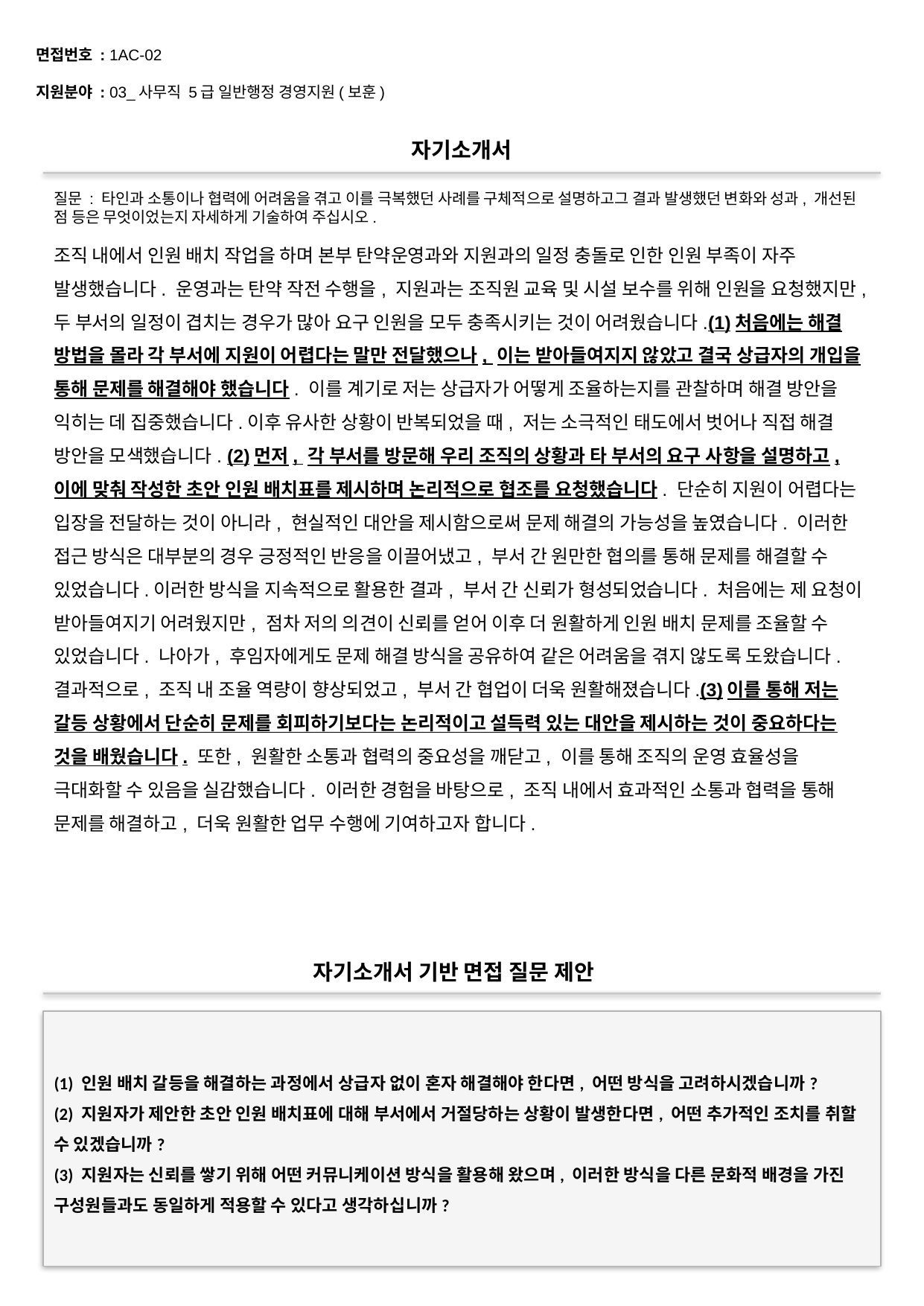

면접번호 : 1AC-02

지원분야 : 03_사무직 5급 일반행정 경영지원(보훈)
#

자기소개서

질문 : 타인과 소통이나 협력에 어려움을 겪고 이를 극복했던 사례를 구체적으로 설명하고그 결과 발생했던 변화와 성과, 개선된 점 등은 무엇이었는지 자세하게 기술하여 주십시오.

조직 내에서 인원 배치 작업을 하며 본부 탄약운영과와 지원과의 일정 충돌로 인한 인원 부족이 자주 발생했습니다. 운영과는 탄약 작전 수행을, 지원과는 조직원 교육 및 시설 보수를 위해 인원을 요청했지만, 두 부서의 일정이 겹치는 경우가 많아 요구 인원을 모두 충족시키는 것이 어려웠습니다.(1)처음에는 해결 방법을 몰라 각 부서에 지원이 어렵다는 말만 전달했으나, 이는 받아들여지지 않았고 결국 상급자의 개입을 통해 문제를 해결해야 했습니다. 이를 계기로 저는 상급자가 어떻게 조율하는지를 관찰하며 해결 방안을 익히는 데 집중했습니다.이후 유사한 상황이 반복되었을 때, 저는 소극적인 태도에서 벗어나 직접 해결 방안을 모색했습니다. (2)먼저, 각 부서를 방문해 우리 조직의 상황과 타 부서의 요구 사항을 설명하고, 이에 맞춰 작성한 초안 인원 배치표를 제시하며 논리적으로 협조를 요청했습니다. 단순히 지원이 어렵다는 입장을 전달하는 것이 아니라, 현실적인 대안을 제시함으로써 문제 해결의 가능성을 높였습니다. 이러한 접근 방식은 대부분의 경우 긍정적인 반응을 이끌어냈고, 부서 간 원만한 협의를 통해 문제를 해결할 수 있었습니다.이러한 방식을 지속적으로 활용한 결과, 부서 간 신뢰가 형성되었습니다. 처음에는 제 요청이 받아들여지기 어려웠지만, 점차 저의 의견이 신뢰를 얻어 이후 더 원활하게 인원 배치 문제를 조율할 수 있었습니다. 나아가, 후임자에게도 문제 해결 방식을 공유하여 같은 어려움을 겪지 않도록 도왔습니다. 결과적으로, 조직 내 조율 역량이 향상되었고, 부서 간 협업이 더욱 원활해졌습니다.(3)이를 통해 저는 갈등 상황에서 단순히 문제를 회피하기보다는 논리적이고 설득력 있는 대안을 제시하는 것이 중요하다는 것을 배웠습니다. 또한, 원활한 소통과 협력의 중요성을 깨닫고, 이를 통해 조직의 운영 효율성을 극대화할 수 있음을 실감했습니다. 이러한 경험을 바탕으로, 조직 내에서 효과적인 소통과 협력을 통해 문제를 해결하고, 더욱 원활한 업무 수행에 기여하고자 합니다.

자기소개서 기반 면접 질문 제안

(1) 인원 배치 갈등을 해결하는 과정에서 상급자 없이 혼자 해결해야 한다면, 어떤 방식을 고려하시겠습니까?
(2) 지원자가 제안한 초안 인원 배치표에 대해 부서에서 거절당하는 상황이 발생한다면, 어떤 추가적인 조치를 취할 수 있겠습니까?
(3) 지원자는 신뢰를 쌓기 위해 어떤 커뮤니케이션 방식을 활용해 왔으며, 이러한 방식을 다른 문화적 배경을 가진 구성원들과도 동일하게 적용할 수 있다고 생각하십니까?